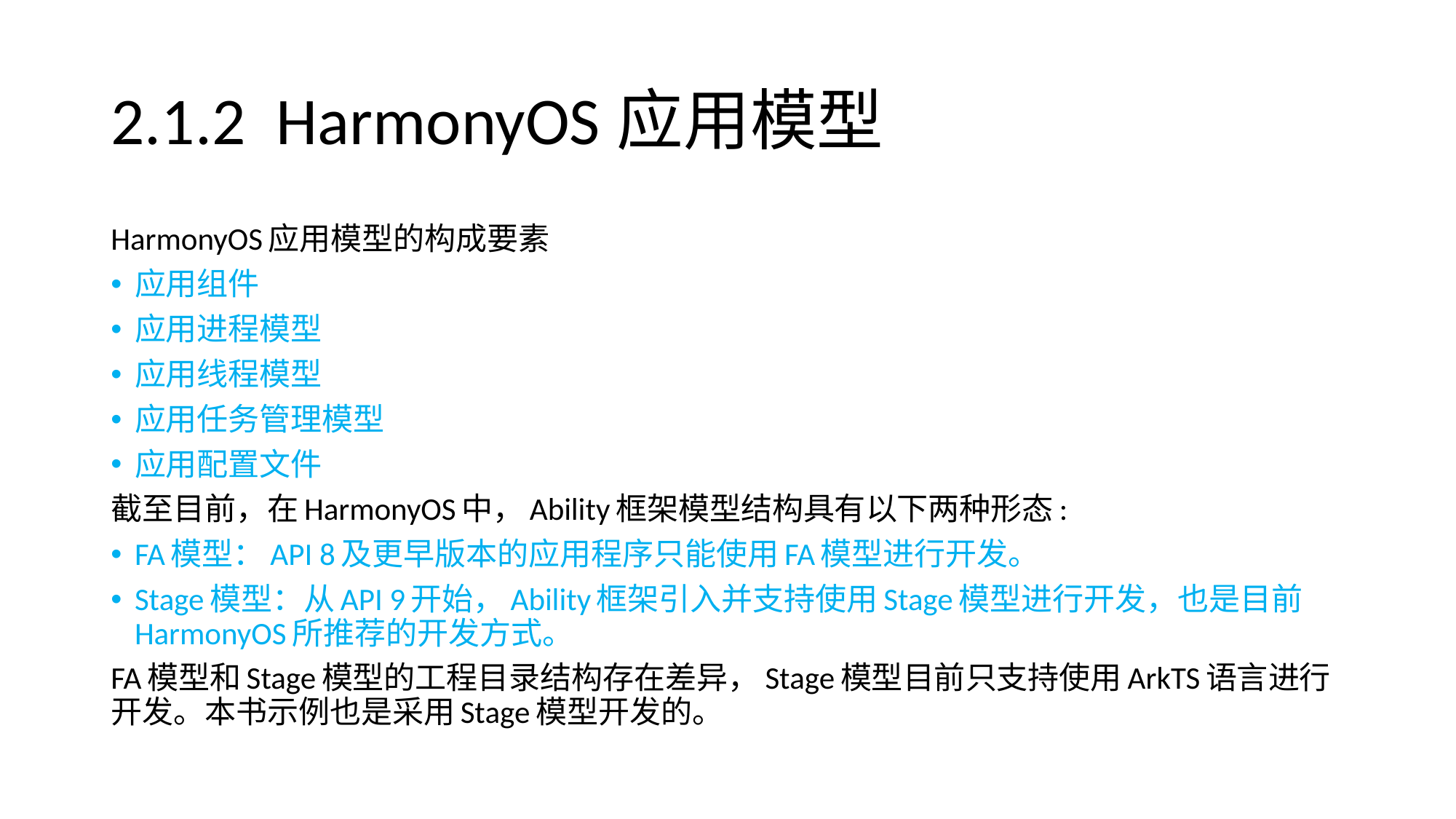

# 2.1.2  HarmonyOS应用模型
HarmonyOS应用模型的构成要素
应用组件
应用进程模型
应用线程模型
应用任务管理模型
应用配置文件
截至目前，在HarmonyOS中，Ability框架模型结构具有以下两种形态:
FA模型：API 8及更早版本的应用程序只能使用FA模型进行开发。
Stage模型：从API 9开始，Ability框架引入并支持使用Stage模型进行开发，也是目前HarmonyOS所推荐的开发方式。
FA模型和Stage模型的工程目录结构存在差异，Stage模型目前只支持使用ArkTS语言进行开发。本书示例也是采用Stage模型开发的。